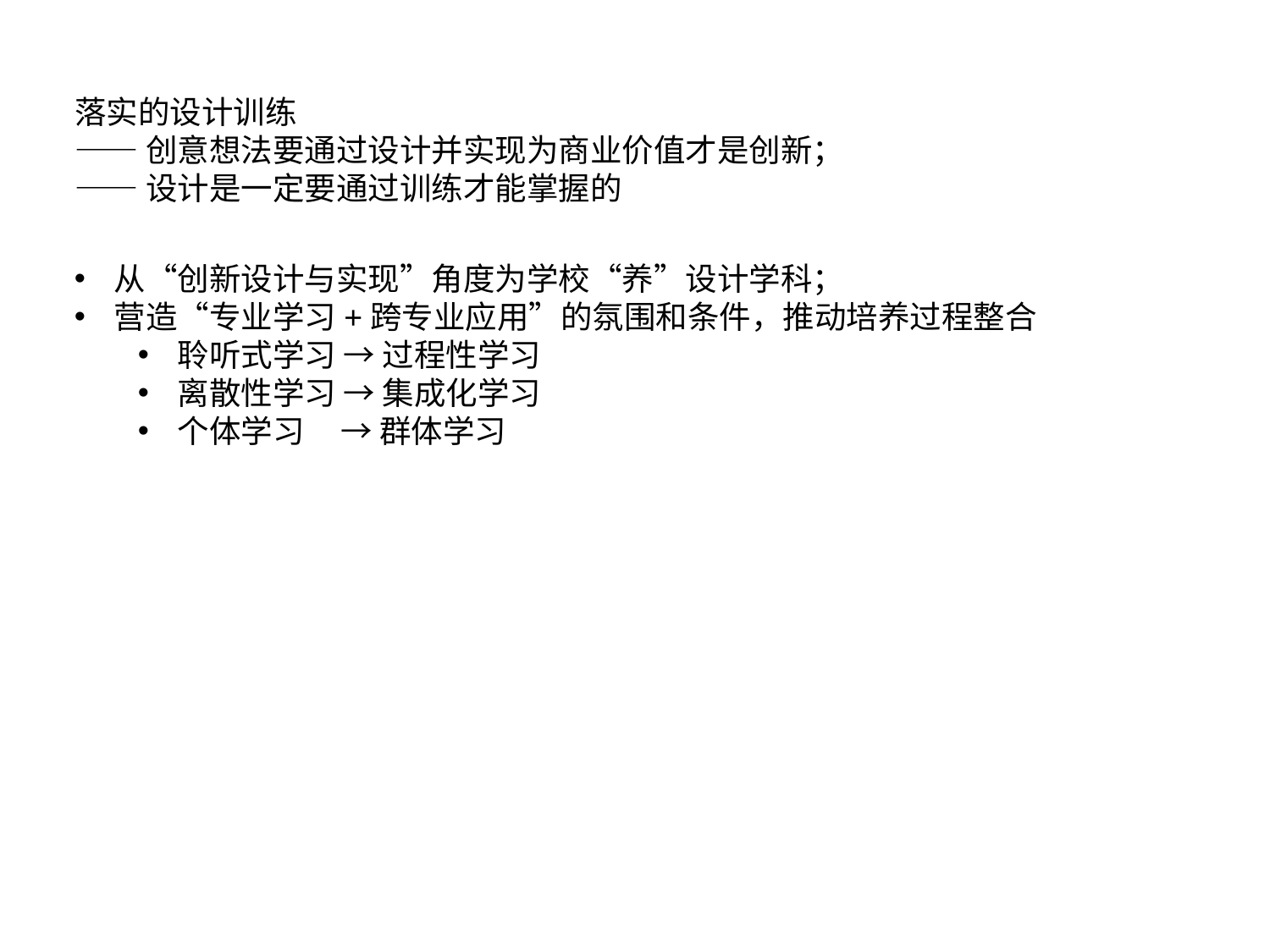

落实的设计训练
——创意想法要通过设计并实现为商业价值才是创新；
——设计是一定要通过训练才能掌握的
从“创新设计与实现”角度为学校“养”设计学科；
营造“专业学习+跨专业应用”的氛围和条件，推动培养过程整合
聆听式学习 → 过程性学习
离散性学习 → 集成化学习
个体学习     → 群体学习